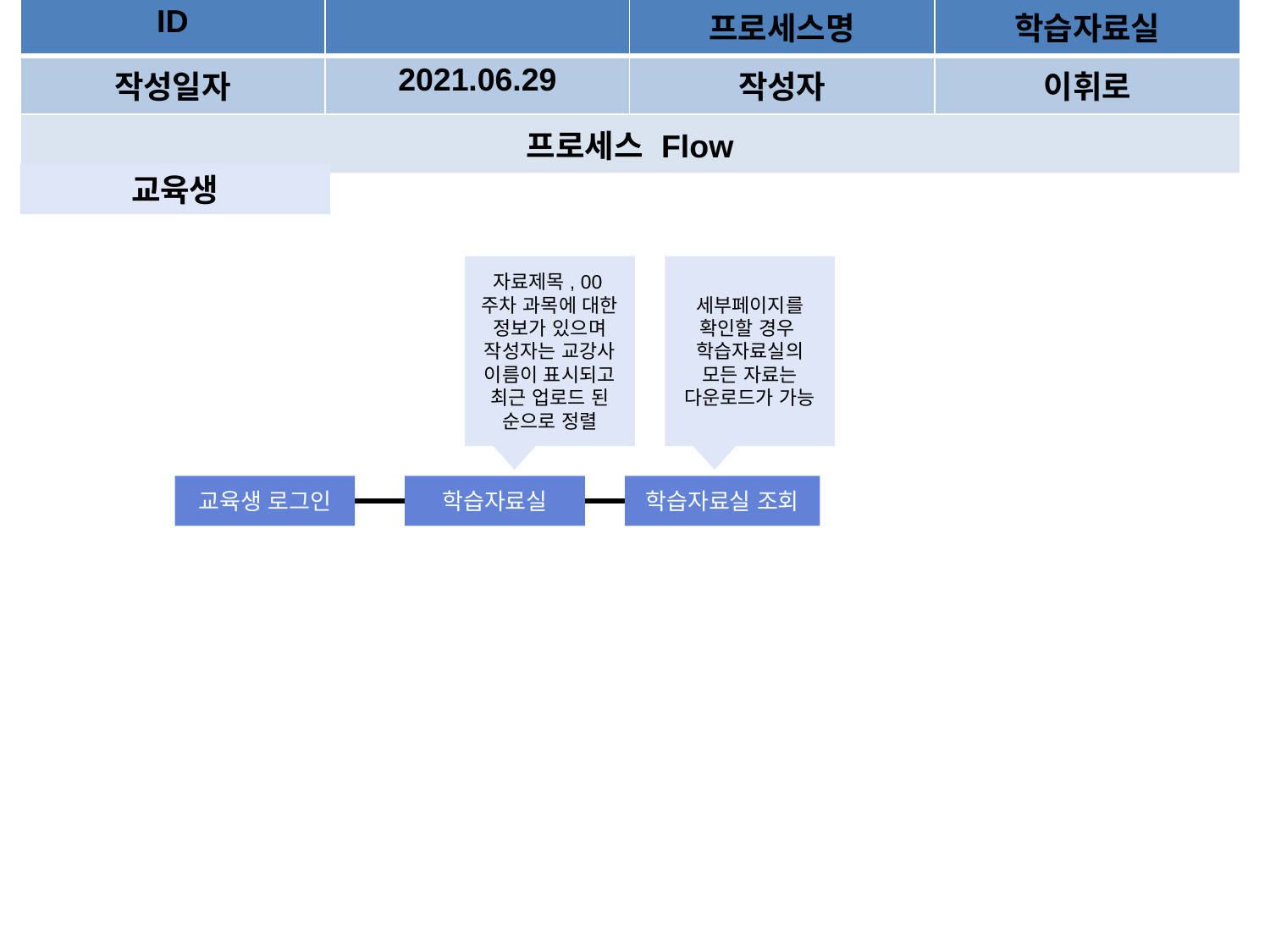

| ID |  |  | 프로세스명 | 학습자료실 |
| --- | --- | --- | --- | --- |
| 작성일자 |  | 2021.06.29 | 작성자 | 이휘로 |
| 프로세스 Flow |  |  |  |  |
교육생
자료제목, 00주차 과목에 대한 정보가 있으며 작성자는 교강사 이름이 표시되고
최근 업로드 된 순으로 정렬
세부페이지를 확인할 경우
학습자료실의 모든 자료는 다운로드가 가능
교육생 로그인
학습자료실
학습자료실 조회